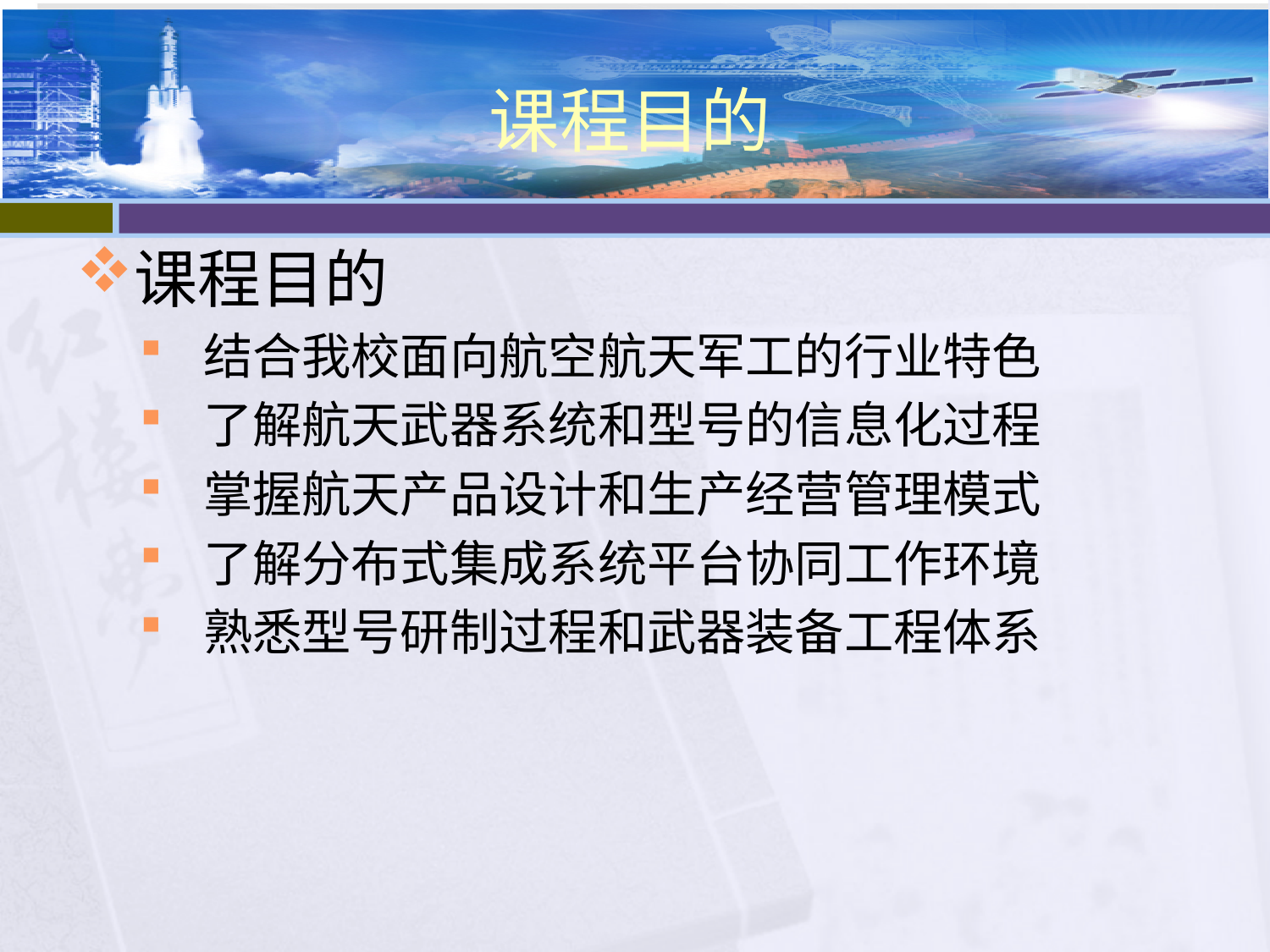

# 课程目的

课程目的
结合我校面向航空航天军工的行业特色
了解航天武器系统和型号的信息化过程
掌握航天产品设计和生产经营管理模式
了解分布式集成系统平台协同工作环境
熟悉型号研制过程和武器装备工程体系